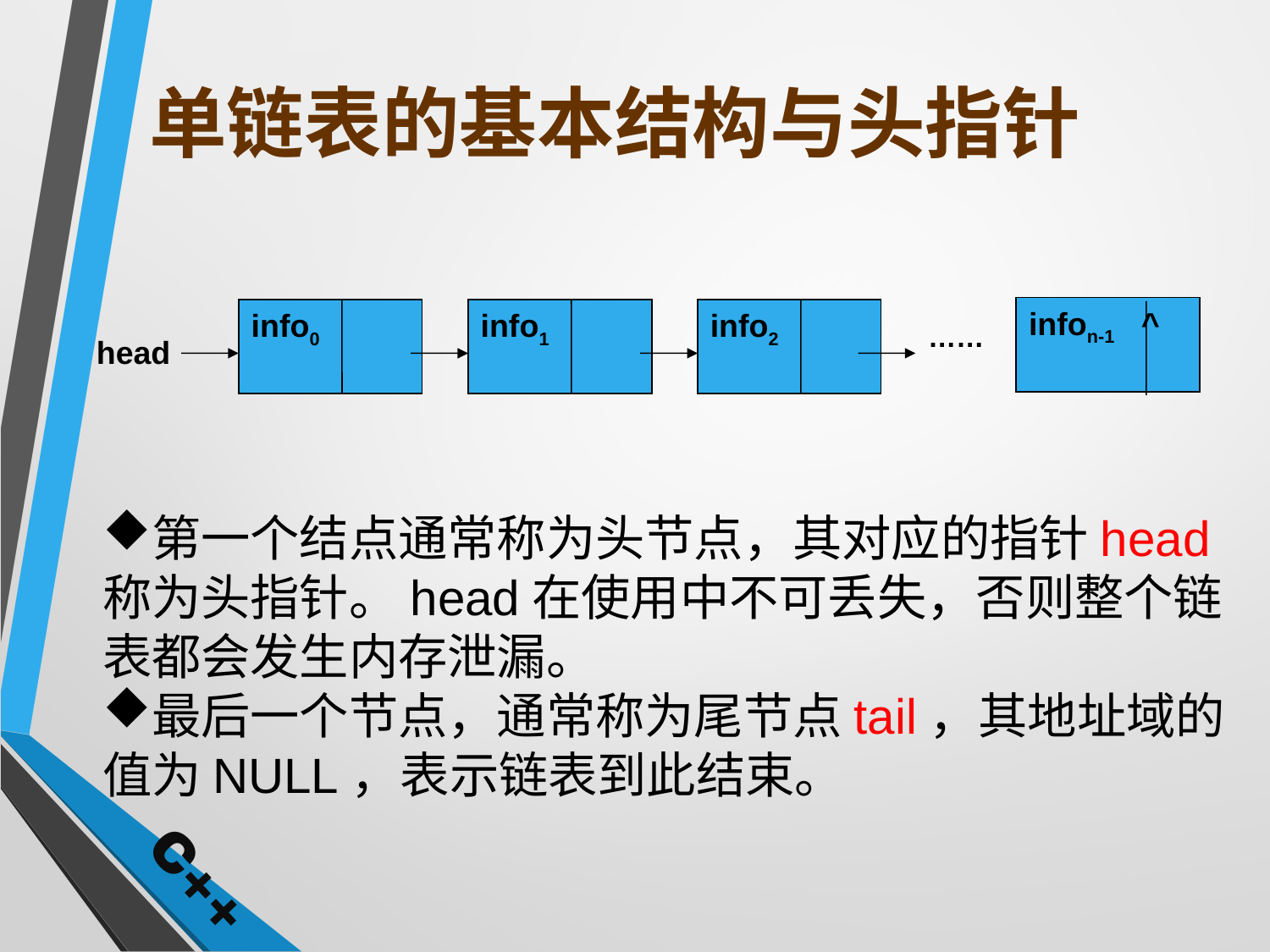

# 单链表的基本结构与头指针
infon-1   ^
info0

info1

info2

……
head

第一个结点通常称为头节点，其对应的指针head称为头指针。head在使用中不可丢失，否则整个链表都会发生内存泄漏。
最后一个节点，通常称为尾节点tail，其地址域的值为NULL，表示链表到此结束。